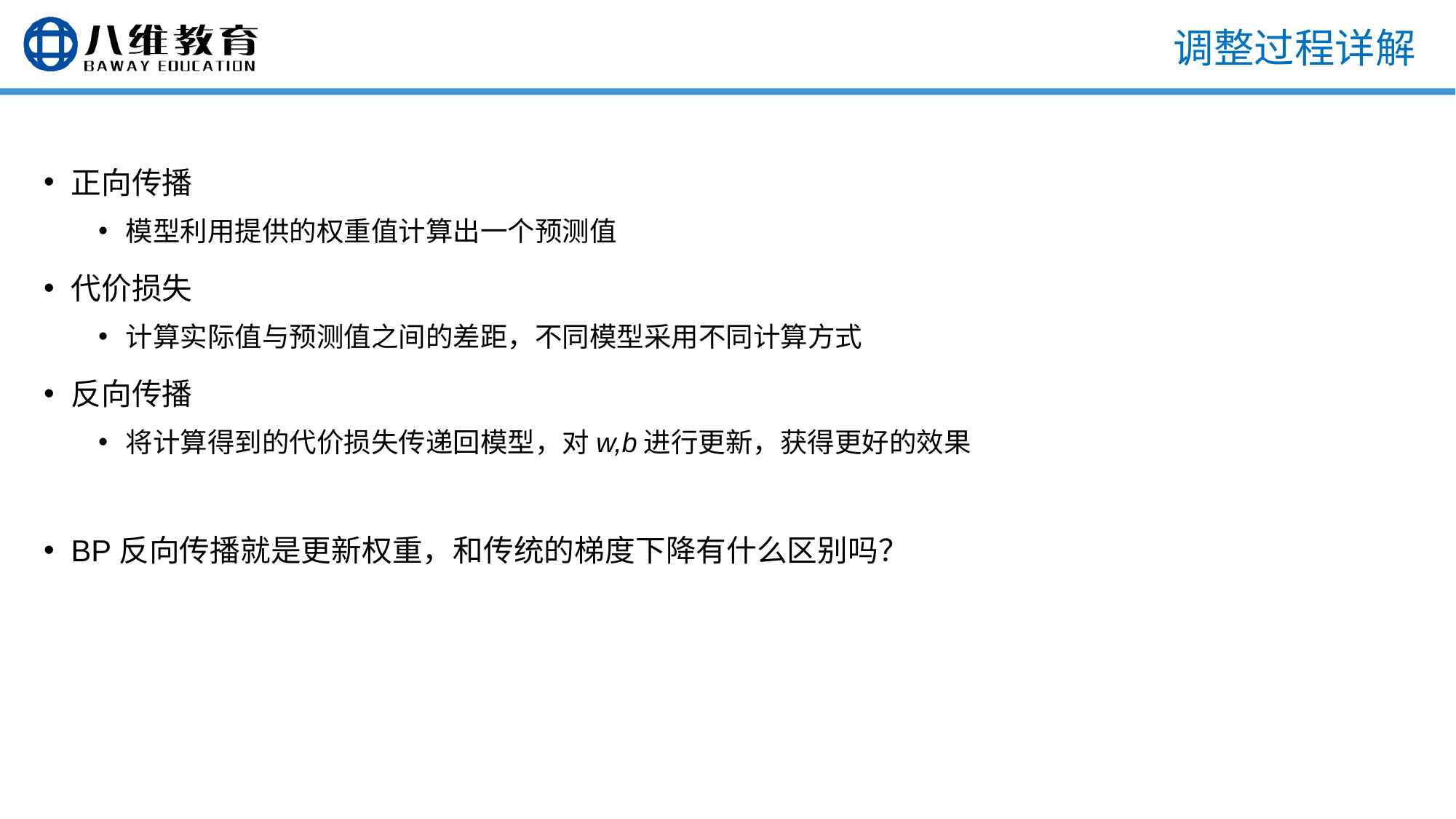

# 调整过程详解
正向传播
模型利用提供的权重值计算出一个预测值
代价损失
计算实际值与预测值之间的差距，不同模型采用不同计算方式
反向传播
将计算得到的代价损失传递回模型，对w,b进行更新，获得更好的效果

BP反向传播就是更新权重，和传统的梯度下降有什么区别吗？